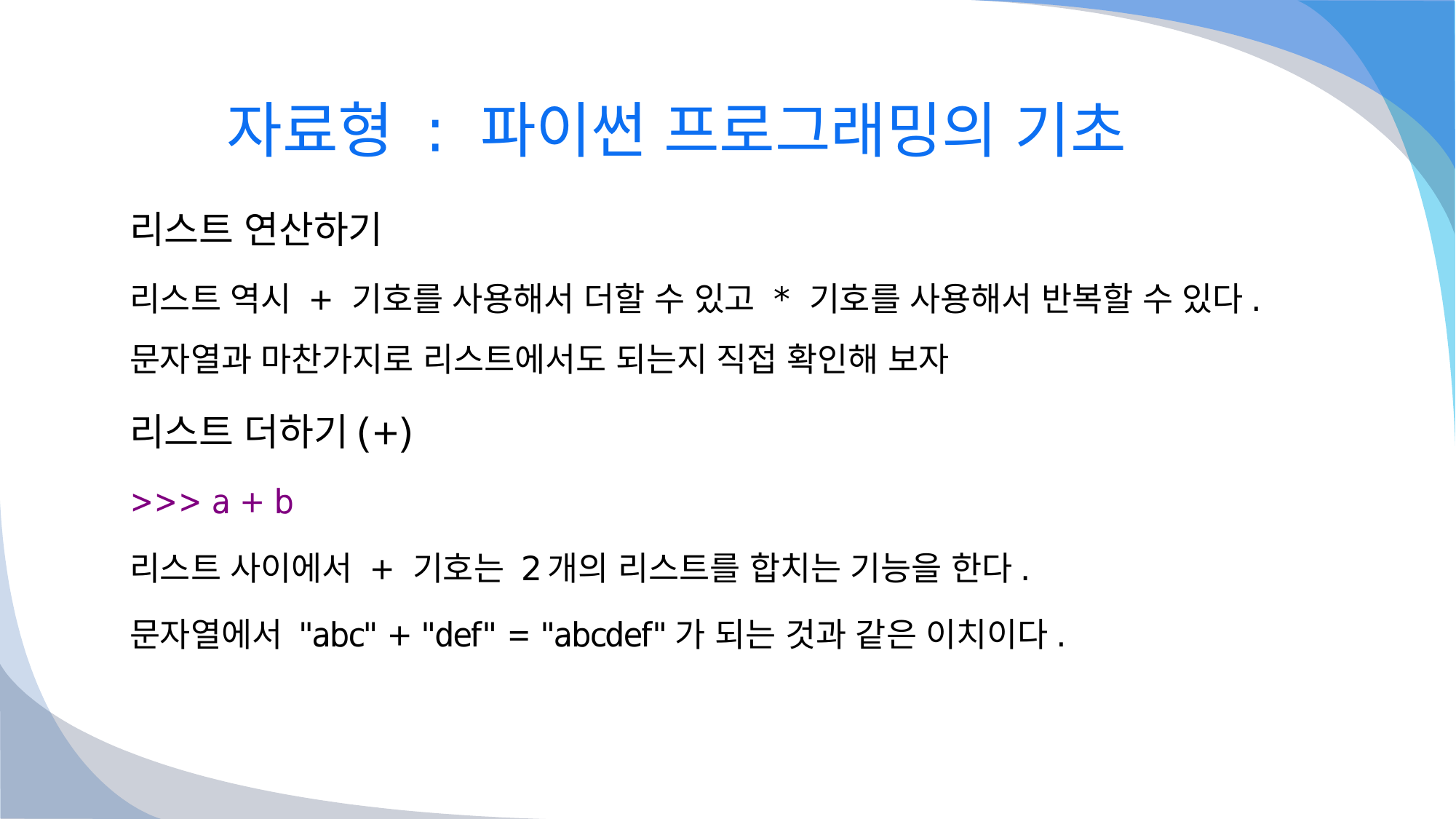

# 자료형 : 파이썬 프로그래밍의 기초
리스트 연산하기
리스트 역시 + 기호를 사용해서 더할 수 있고 * 기호를 사용해서 반복할 수 있다. 문자열과 마찬가지로 리스트에서도 되는지 직접 확인해 보자
리스트 더하기(+)
>>> a + b
리스트 사이에서 + 기호는 2개의 리스트를 합치는 기능을 한다.
문자열에서 "abc" + "def" = "abcdef"가 되는 것과 같은 이치이다.